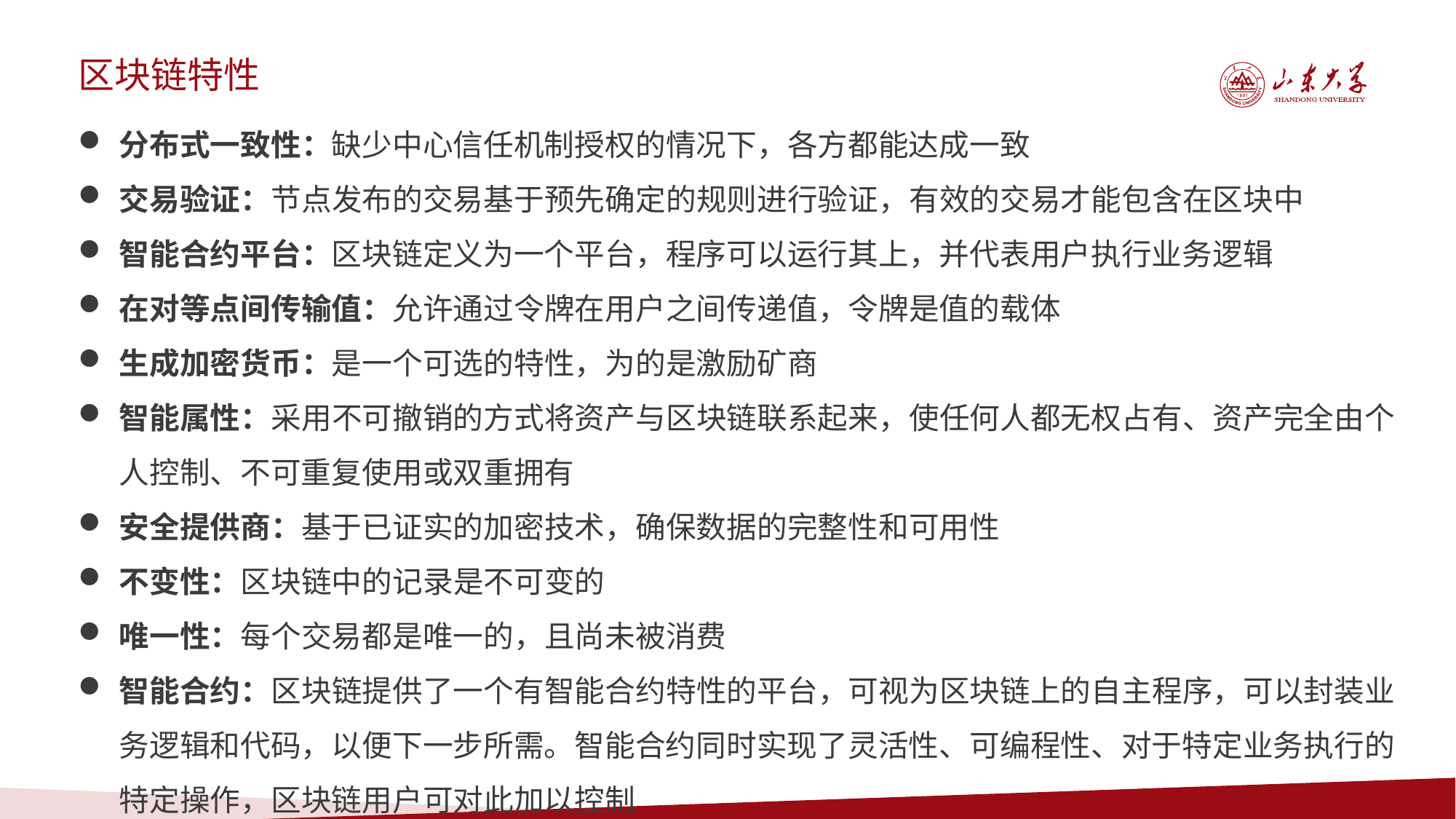

区块链特性
分布式一致性：缺少中心信任机制授权的情况下，各方都能达成一致
交易验证：节点发布的交易基于预先确定的规则进行验证，有效的交易才能包含在区块中
智能合约平台：区块链定义为一个平台，程序可以运行其上，并代表用户执行业务逻辑
在对等点间传输值：允许通过令牌在用户之间传递值，令牌是值的载体
生成加密货币：是一个可选的特性，为的是激励矿商
智能属性：采用不可撤销的方式将资产与区块链联系起来，使任何人都无权占有、资产完全由个人控制、不可重复使用或双重拥有
安全提供商：基于已证实的加密技术，确保数据的完整性和可用性
不变性：区块链中的记录是不可变的
唯一性：每个交易都是唯一的，且尚未被消费
智能合约：区块链提供了一个有智能合约特性的平台，可视为区块链上的自主程序，可以封装业务逻辑和代码，以便下一步所需。智能合约同时实现了灵活性、可编程性、对于特定业务执行的特定操作，区块链用户可对此加以控制